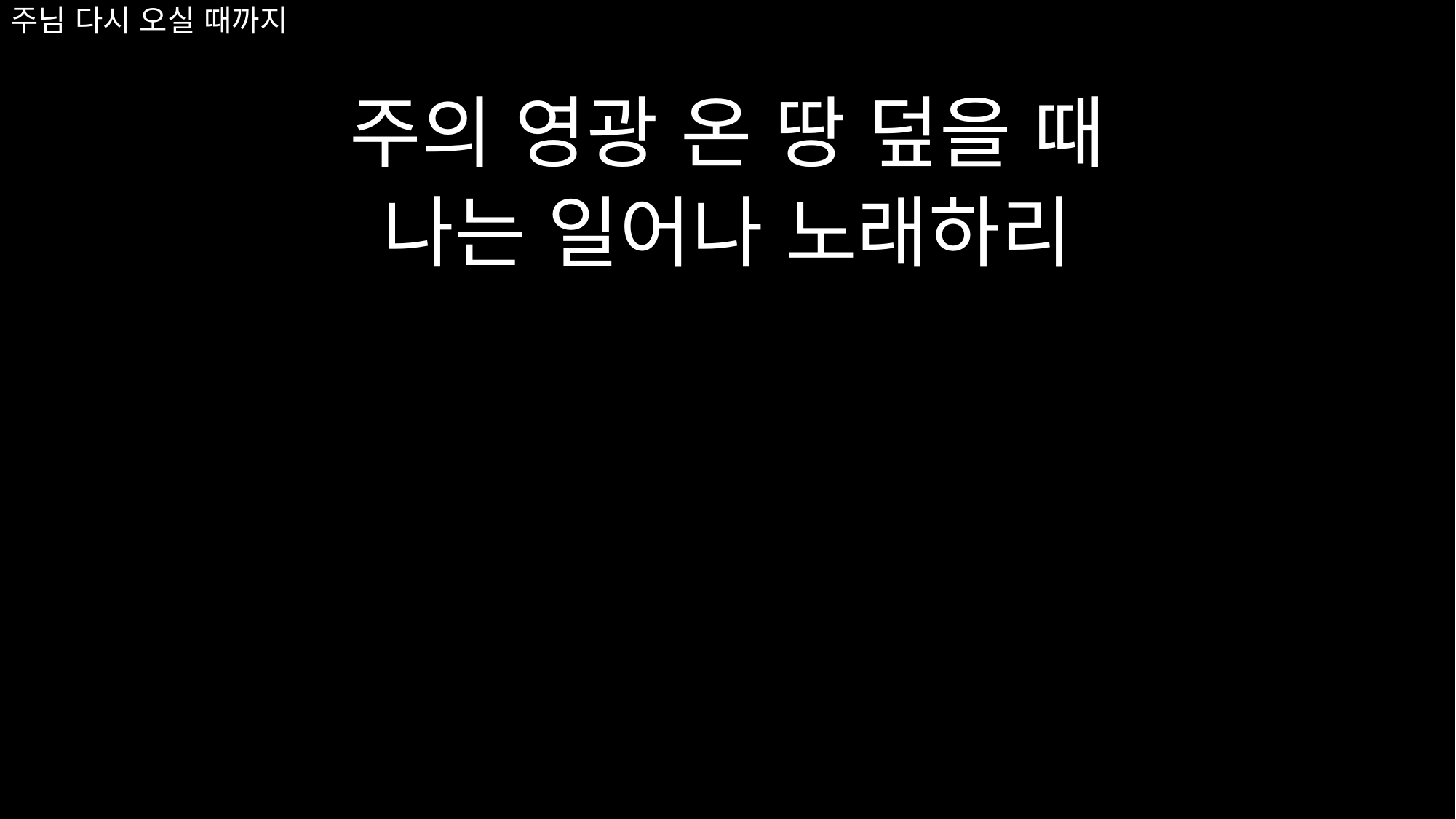

# 주님 다시 오실 때까지
주의 영광 온 땅 덮을 때
나는 일어나 노래하리